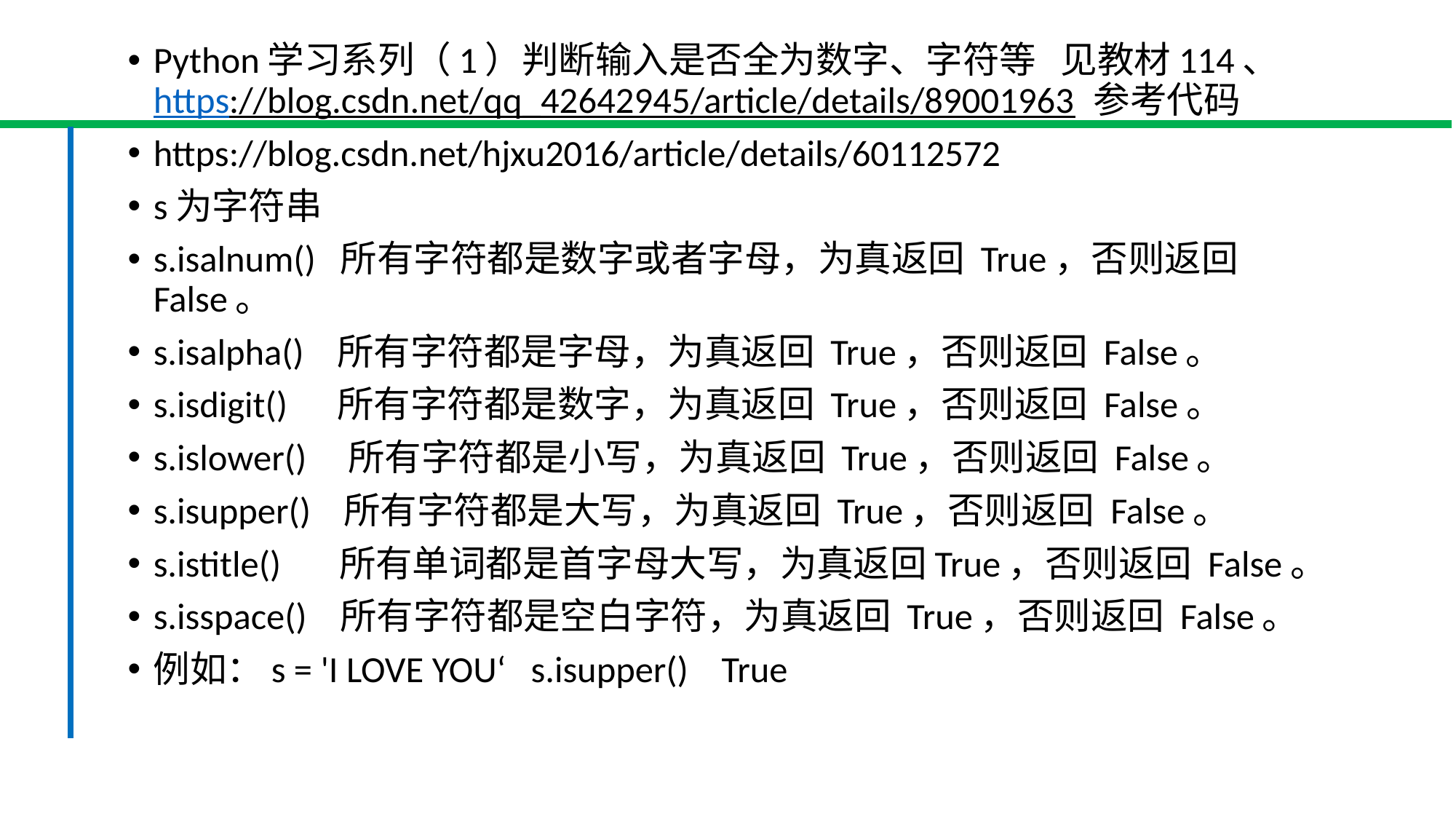

Python学习系列（1）判断输入是否全为数字、字符等   见教材114、https://blog.csdn.net/qq_42642945/article/details/89001963  参考代码
https://blog.csdn.net/hjxu2016/article/details/60112572
s为字符串
s.isalnum()  所有字符都是数字或者字母，为真返回 True，否则返回 False。
s.isalpha()   所有字符都是字母，为真返回 True，否则返回 False。
s.isdigit()     所有字符都是数字，为真返回 True，否则返回 False。
s.islower()    所有字符都是小写，为真返回 True，否则返回 False。
s.isupper()   所有字符都是大写，为真返回 True，否则返回 False。
s.istitle()      所有单词都是首字母大写，为真返回True，否则返回 False。
s.isspace()   所有字符都是空白字符，为真返回 True，否则返回 False。
例如：s = 'I LOVE YOU‘   s.isupper()    True